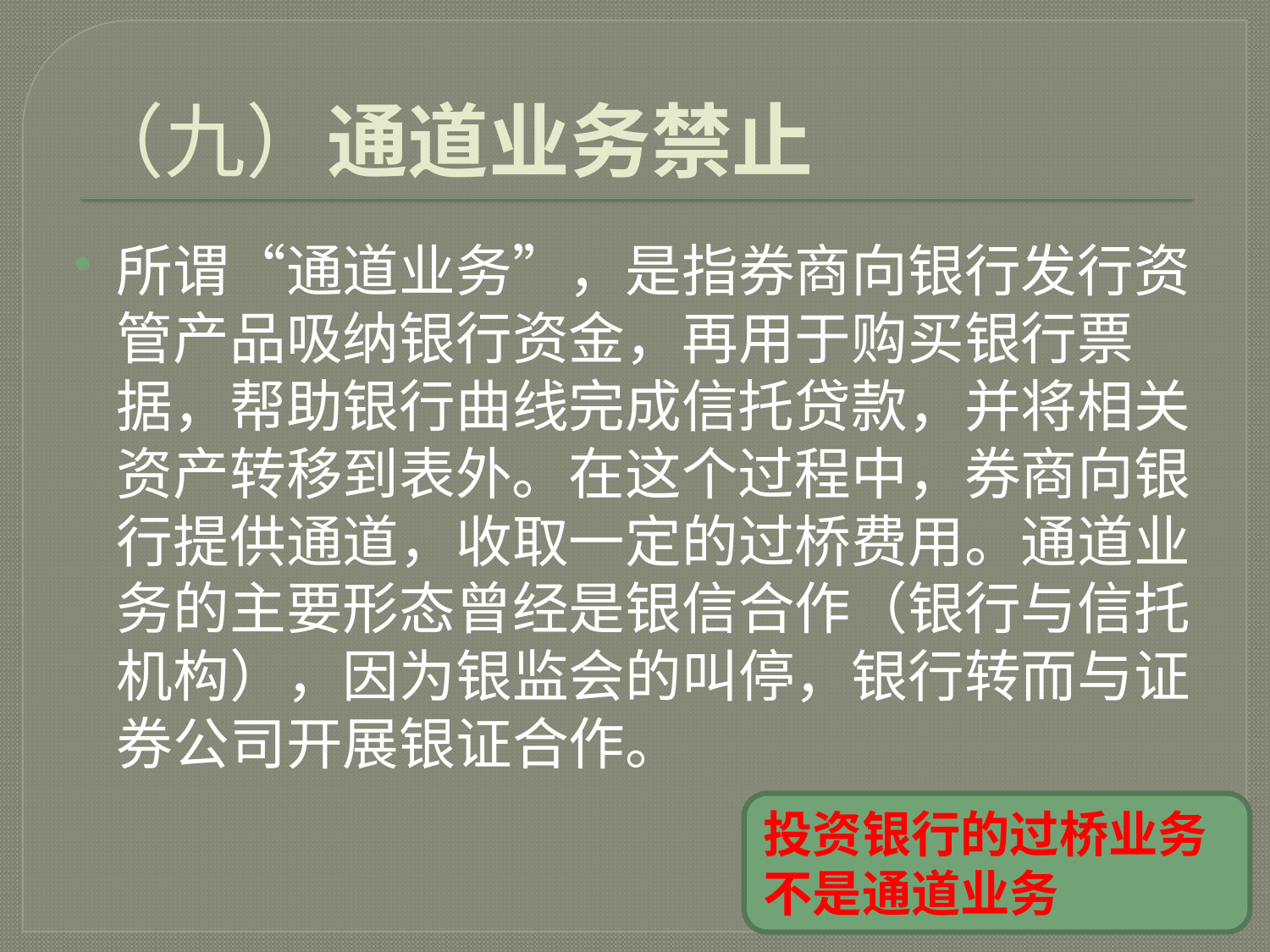

# （九）通道业务禁止
所谓“通道业务”，是指券商向银行发行资管产品吸纳银行资金，再用于购买银行票据，帮助银行曲线完成信托贷款，并将相关资产转移到表外。在这个过程中，券商向银行提供通道，收取一定的过桥费用。通道业务的主要形态曾经是银信合作（银行与信托机构），因为银监会的叫停，银行转而与证券公司开展银证合作。
投资银行的过桥业务不是通道业务